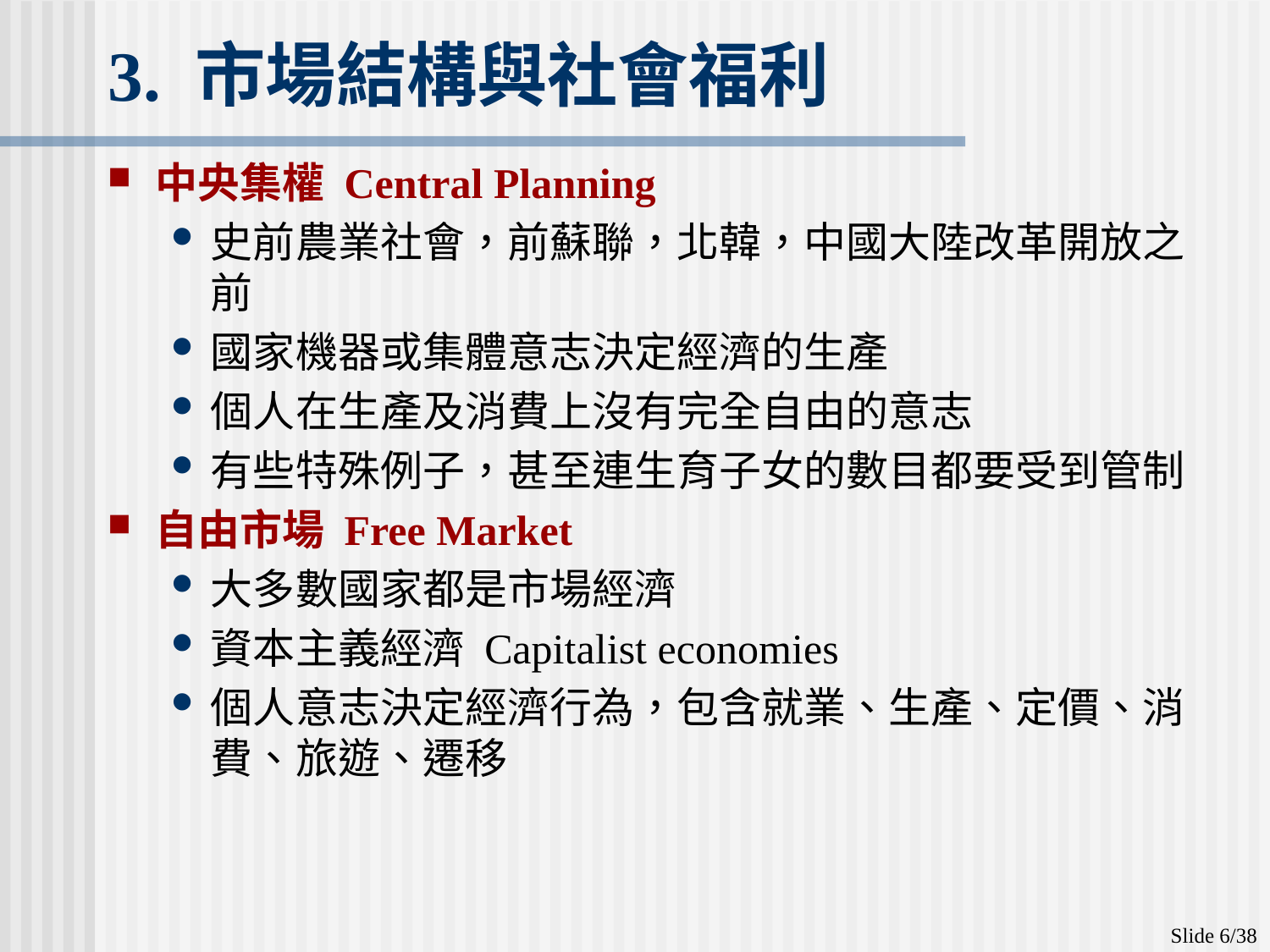

# 3. 市場結構與社會福利
中央集權 Central Planning
史前農業社會，前蘇聯，北韓，中國大陸改革開放之前
國家機器或集體意志決定經濟的生產
個人在生產及消費上沒有完全自由的意志
有些特殊例子，甚至連生育子女的數目都要受到管制
自由市場 Free Market
大多數國家都是市場經濟
資本主義經濟 Capitalist economies
個人意志決定經濟行為，包含就業、生產、定價、消費、旅遊、遷移
Slide 6/38